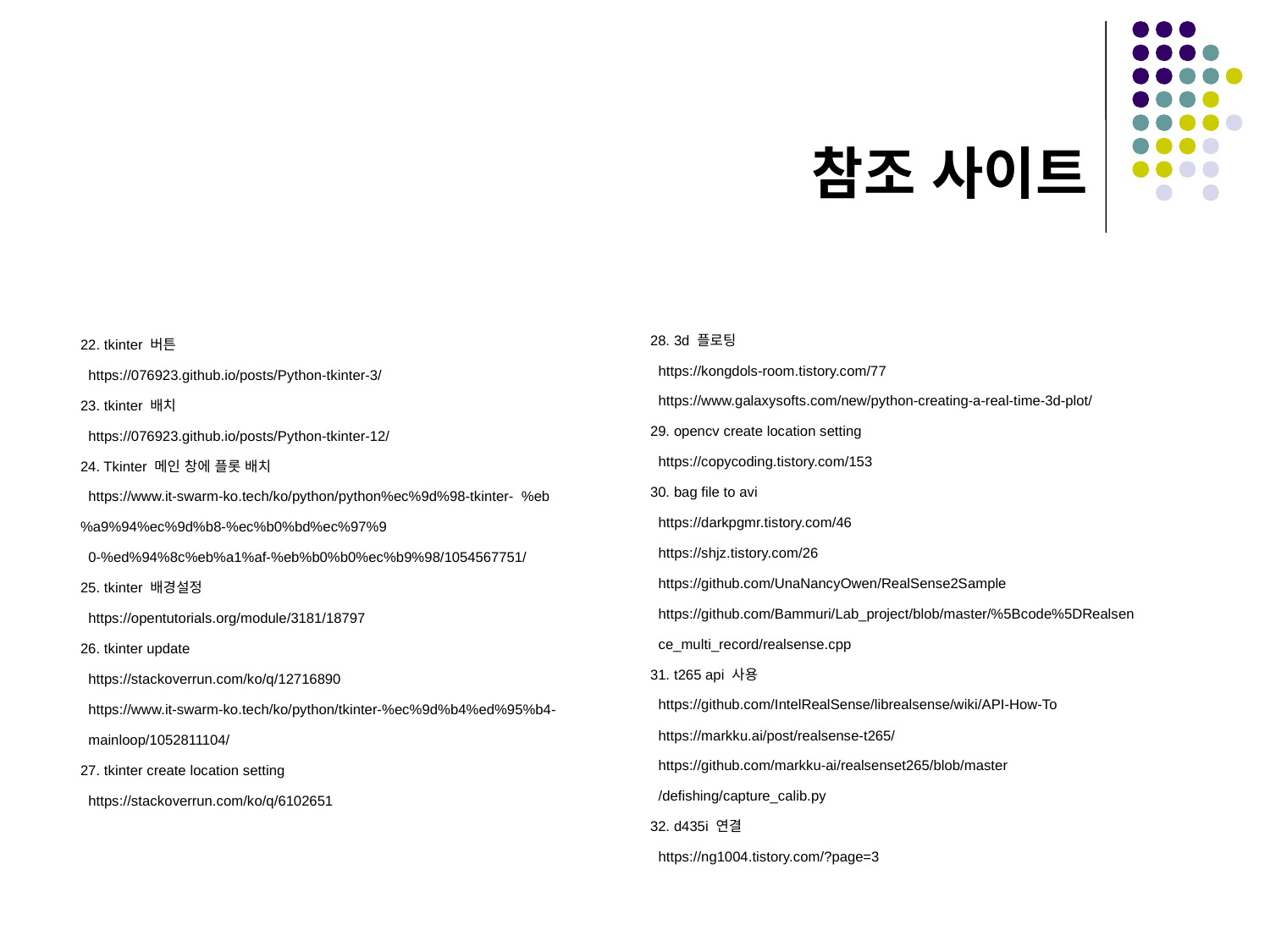

# 참조 사이트
28. 3d 플로팅
  https://kongdols-room.tistory.com/77
  https://www.galaxysofts.com/new/python-creating-a-real-time-3d-plot/
29. opencv create location setting
  https://copycoding.tistory.com/153
30. bag file to avi
  https://darkpgmr.tistory.com/46
  https://shjz.tistory.com/26
  https://github.com/UnaNancyOwen/RealSense2Sample
  https://github.com/Bammuri/Lab_project/blob/master/%5Bcode%5DRealsen
  ce_multi_record/realsense.cpp
31. t265 api 사용
  https://github.com/IntelRealSense/librealsense/wiki/API-How-To
  https://markku.ai/post/realsense-t265/
  https://github.com/markku-ai/realsenset265/blob/master
  /defishing/capture_calib.py
32. d435i 연결
  https://ng1004.tistory.com/?page=3
22. tkinter 버튼
  https://076923.github.io/posts/Python-tkinter-3/
23. tkinter 배치
  https://076923.github.io/posts/Python-tkinter-12/
24. Tkinter 메인 창에 플롯 배치
  https://www.it-swarm-ko.tech/ko/python/python%ec%9d%98-tkinter-  %eb%a9%94%ec%9d%b8-%ec%b0%bd%ec%97%9
  0-%ed%94%8c%eb%a1%af-%eb%b0%b0%ec%b9%98/1054567751/
25. tkinter 배경설정
  https://opentutorials.org/module/3181/18797
26. tkinter update
  https://stackoverrun.com/ko/q/12716890
  https://www.it-swarm-ko.tech/ko/python/tkinter-%ec%9d%b4%ed%95%b4-
  mainloop/1052811104/
27. tkinter create location setting
  https://stackoverrun.com/ko/q/6102651